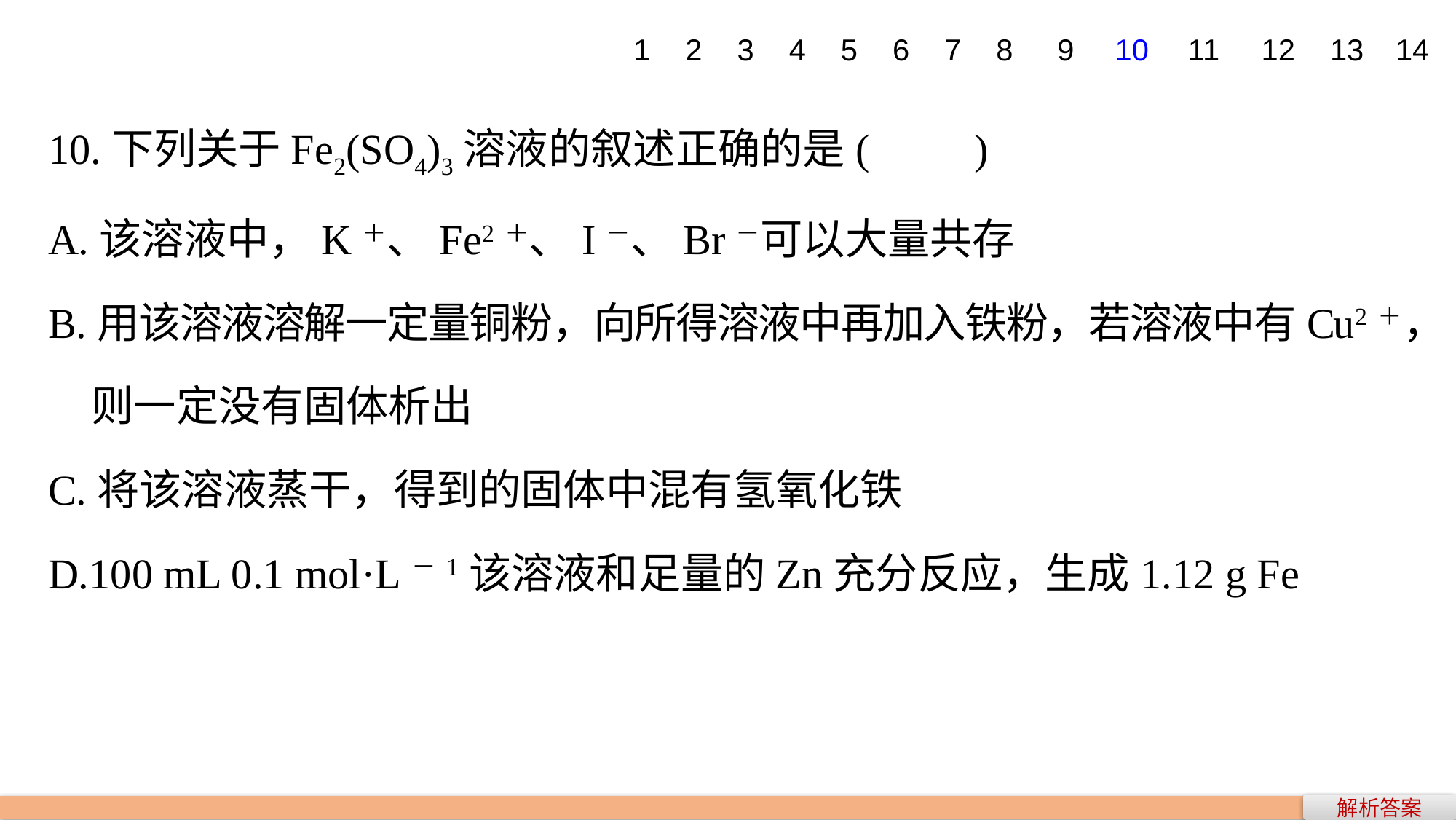

1
2
3
4
5
6
7
8
9
10
11
12
13
14
10.下列关于Fe2(SO4)3溶液的叙述正确的是(　　)
A.该溶液中，K＋、Fe2＋、I－、Br－可以大量共存
B.用该溶液溶解一定量铜粉，向所得溶液中再加入铁粉，若溶液中有Cu2＋，
    则一定没有固体析出
C.将该溶液蒸干，得到的固体中混有氢氧化铁
D.100 mL 0.1 mol·L－1该溶液和足量的Zn充分反应，生成1.12 g Fe
解析答案